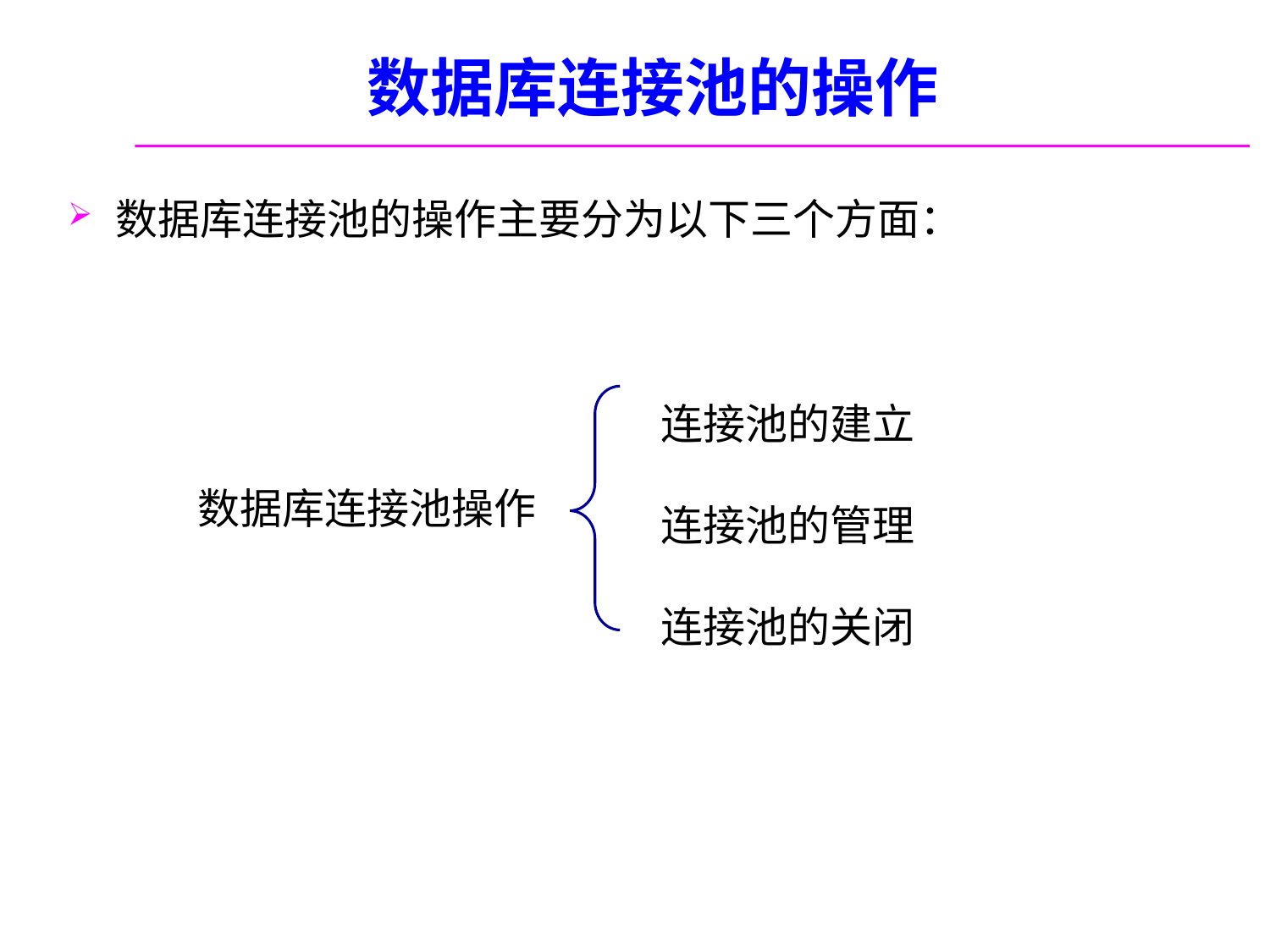

# 数据库连接池的操作
数据库连接池的操作主要分为以下三个方面：
连接池的建立
连接池的管理
连接池的关闭

数据库连接池操作
36